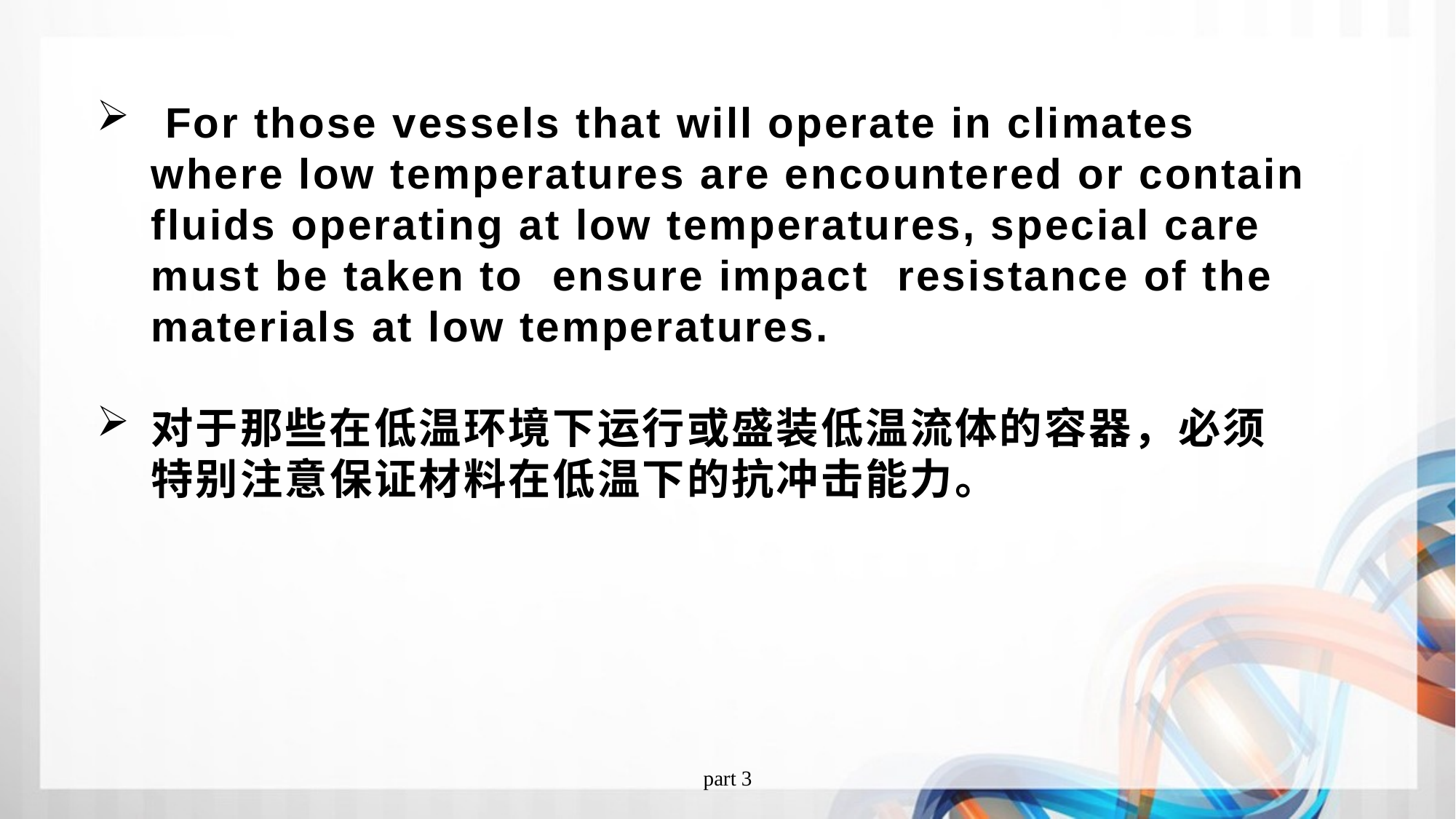

For those vessels that will operate in climates where low temperatures are encountered or contain fluids operating at low temperatures, special care must be taken to  ensure impact  resistance of the materials at low temperatures.

对于那些在低温环境下运行或盛装低温流体的容器，必须特别注意保证材料在低温下的抗冲击能力。
part 3